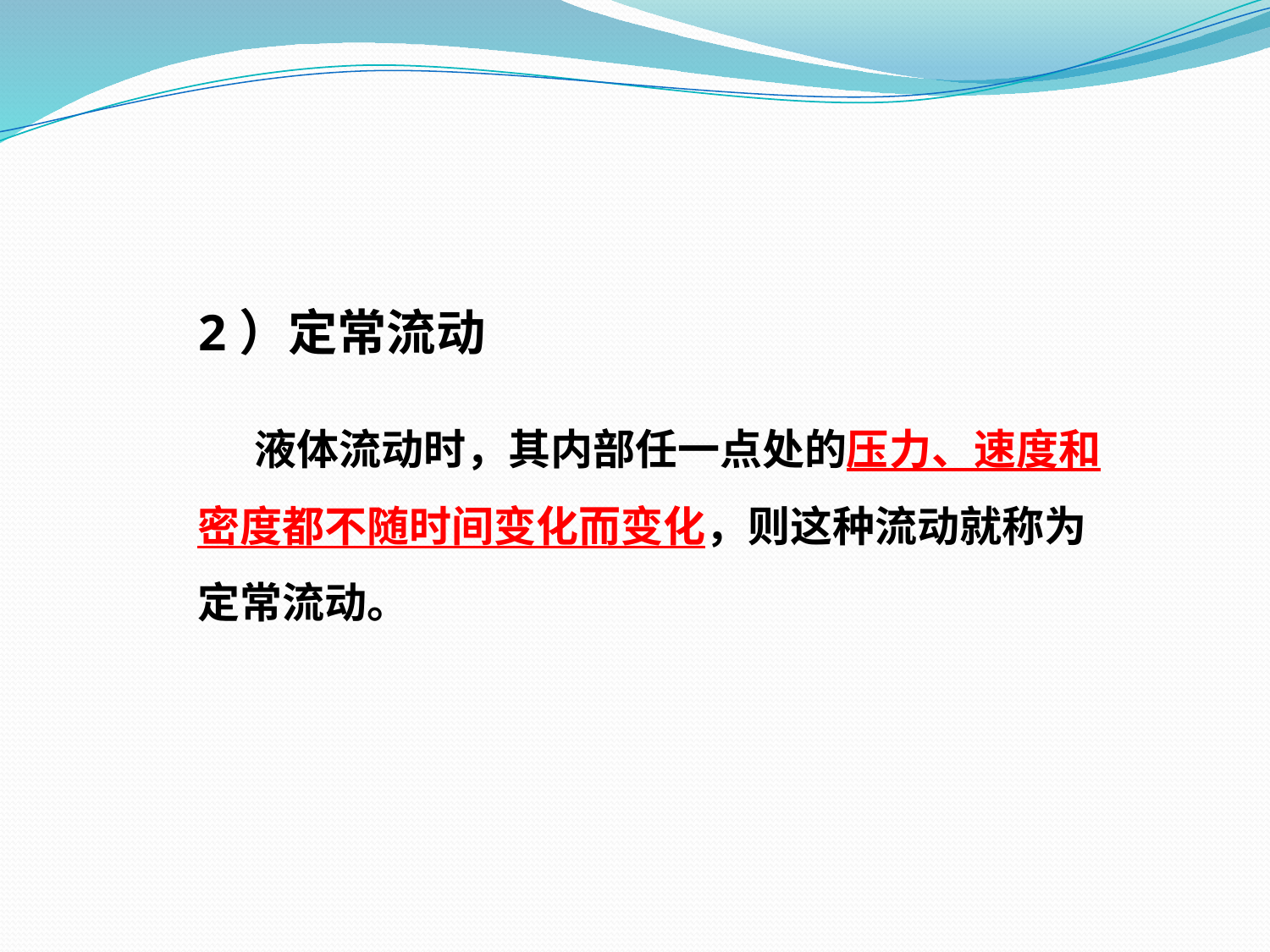

2）定常流动
    液体流动时，其内部任一点处的压力、速度和密度都不随时间变化而变化，则这种流动就称为定常流动。